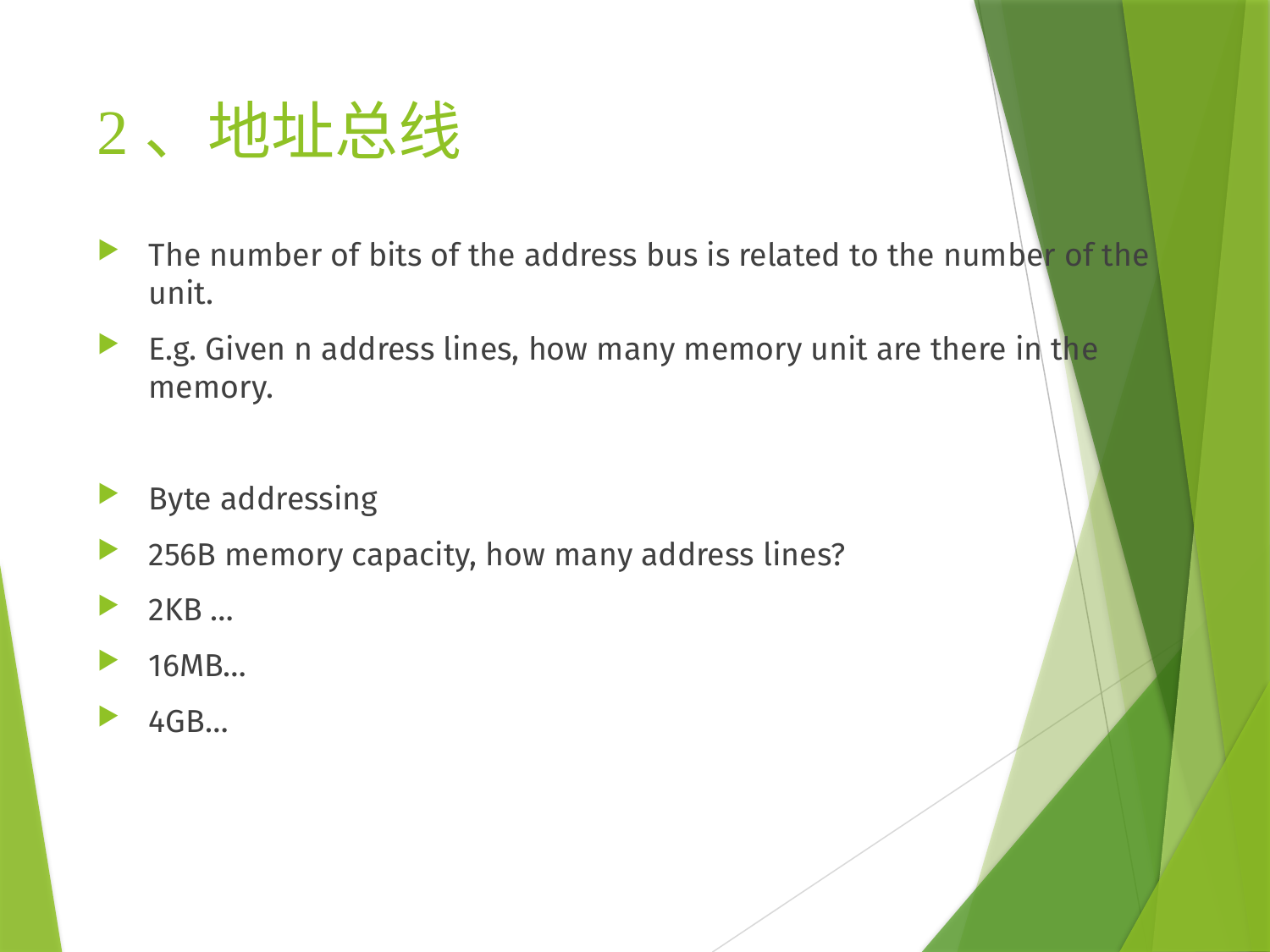

# 2、地址总线
The number of bits of the address bus is related to the number of the unit.
E.g. Given n address lines, how many memory unit are there in the memory.

Byte addressing
256B memory capacity, how many address lines?
2KB …
16MB…
4GB…